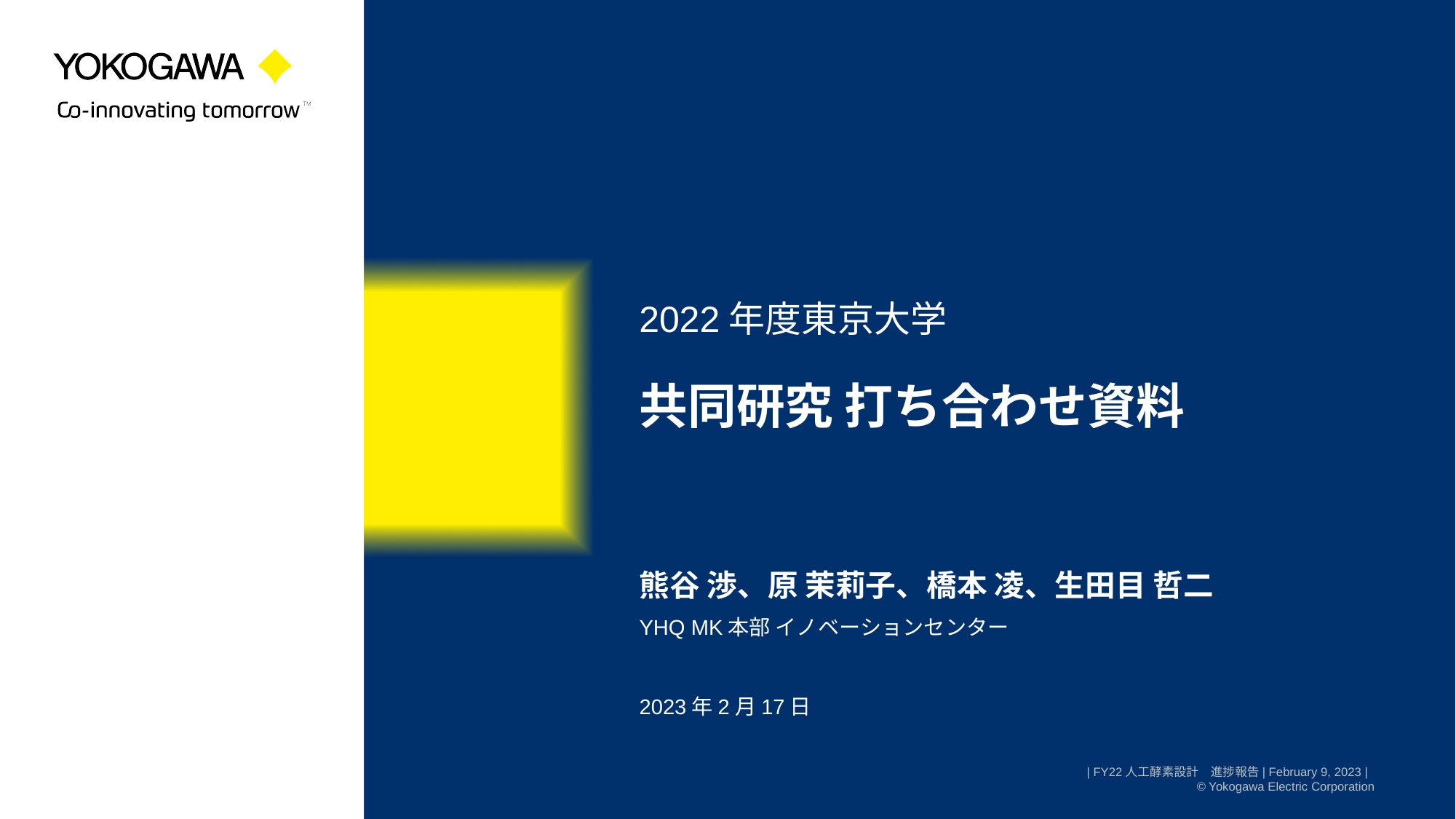

2022年度東京大学
# 共同研究 打ち合わせ資料
熊谷 渉、原 茉莉子、橋本 凌、生田目 哲二
YHQ MK本部 イノベーションセンター
2023年2月17日